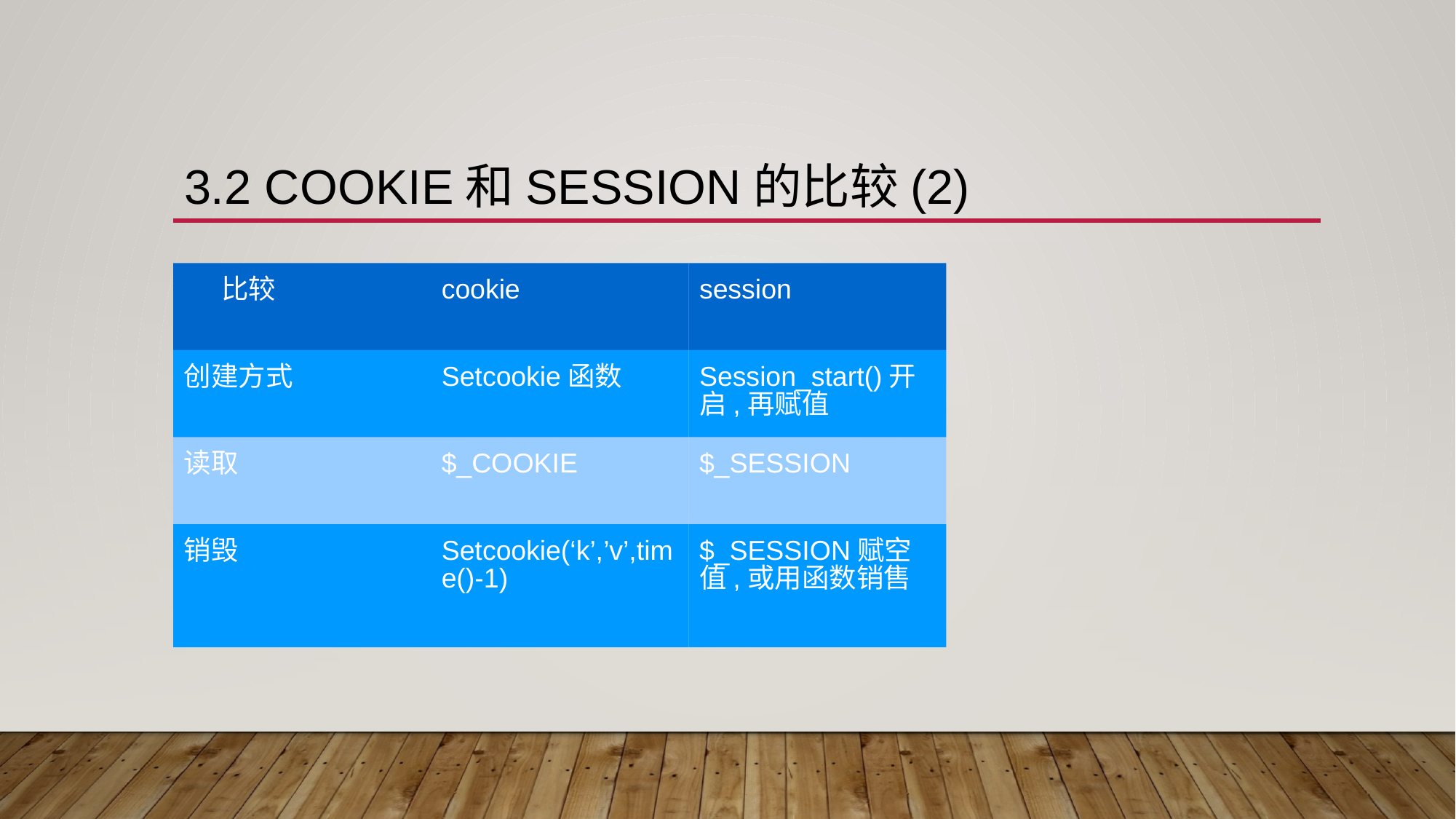

# 3.2 cookie和session的比较(2)
     比较
cookie
session
创建方式
Setcookie函数
Session_start()开启,再赋值
读取
$_COOKIE
$_SESSION
销毁
Setcookie(‘k’,’v’,time()-1)
$_SESSION赋空值,或用函数销售